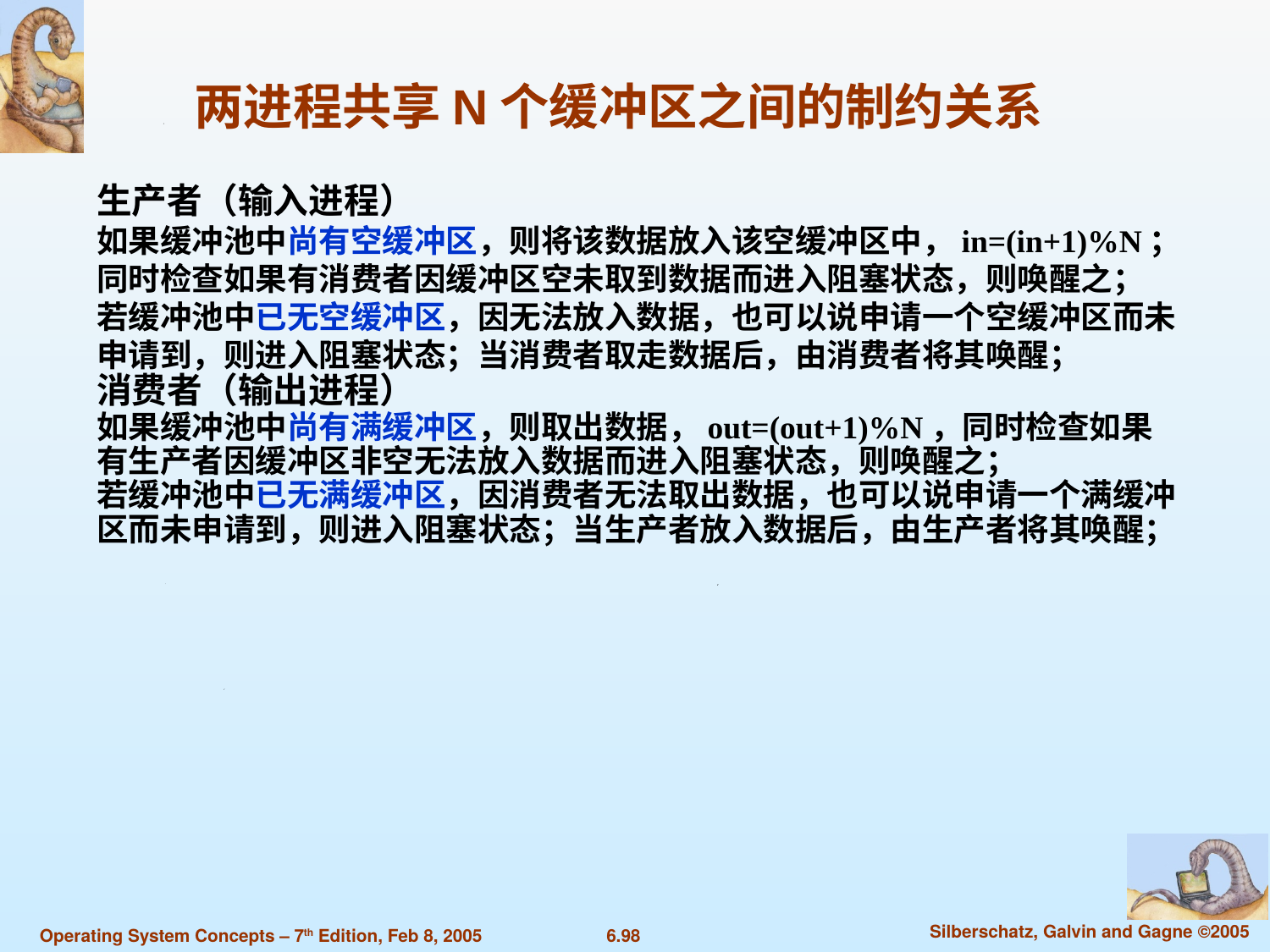

两进程共享N个缓冲区之间的制约关系
生产者（输入进程）
如果缓冲池中尚有空缓冲区，则将该数据放入该空缓冲区中，in=(in+1)%N；同时检查如果有消费者因缓冲区空未取到数据而进入阻塞状态，则唤醒之；
若缓冲池中已无空缓冲区，因无法放入数据，也可以说申请一个空缓冲区而未申请到，则进入阻塞状态；当消费者取走数据后，由消费者将其唤醒；
消费者（输出进程）
如果缓冲池中尚有满缓冲区，则取出数据，out=(out+1)%N，同时检查如果有生产者因缓冲区非空无法放入数据而进入阻塞状态，则唤醒之；
若缓冲池中已无满缓冲区，因消费者无法取出数据，也可以说申请一个满缓冲区而未申请到，则进入阻塞状态；当生产者放入数据后，由生产者将其唤醒；